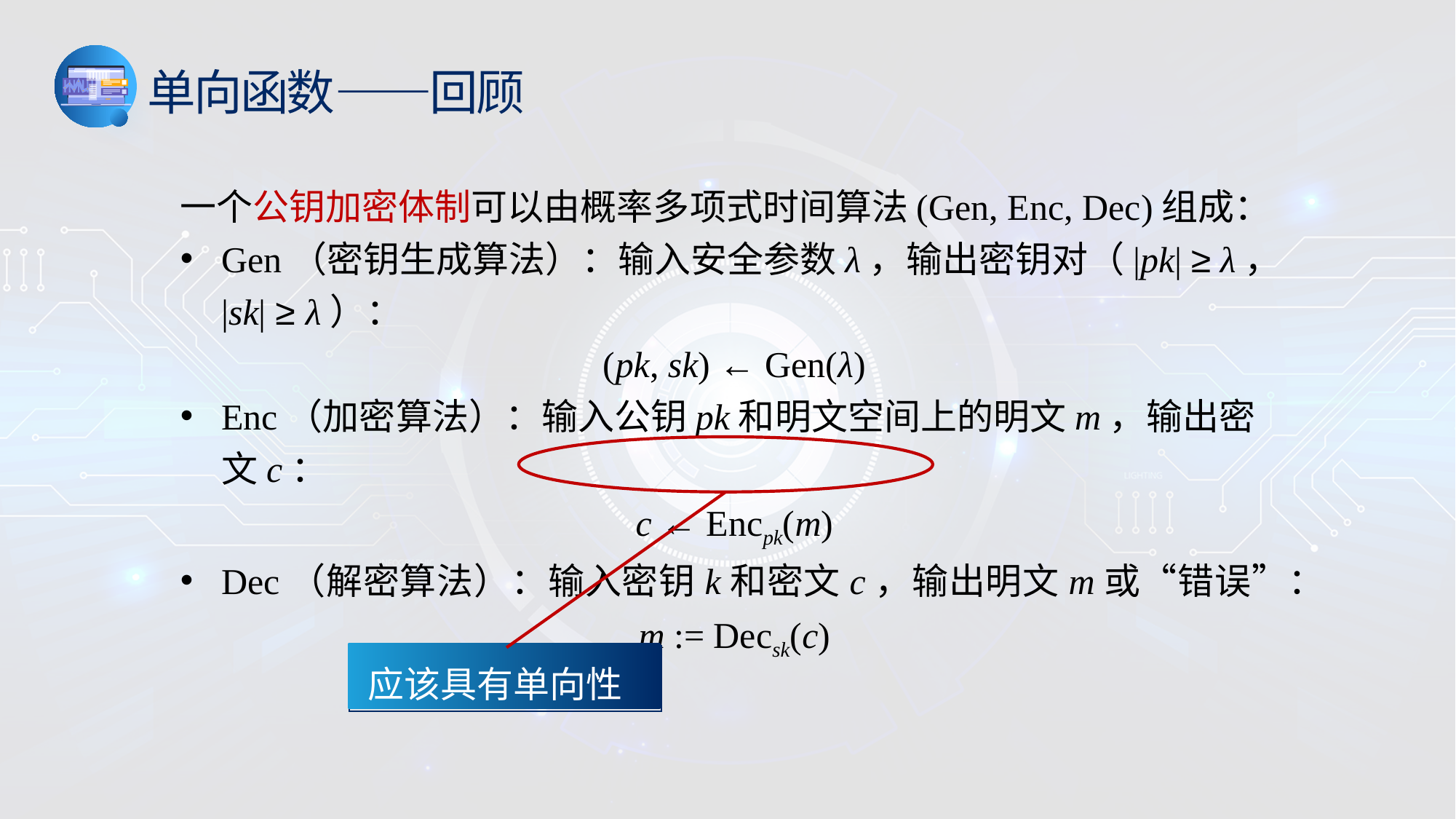

单向函数——回顾

一个公钥加密体制可以由概率多项式时间算法(Gen, Enc, Dec)组成：
Gen（密钥生成算法）：输入安全参数λ，输出密钥对（|pk| ≥ λ，|sk| ≥ λ）：
(pk, sk) ← Gen(λ)
Enc（加密算法）：输入公钥pk和明文空间上的明文m，输出密文c：
c ← Encpk(m)
Dec（解密算法）：输入密钥k和密文c，输出明文m或“错误”：
m := Decsk(c)

应该具有单向性